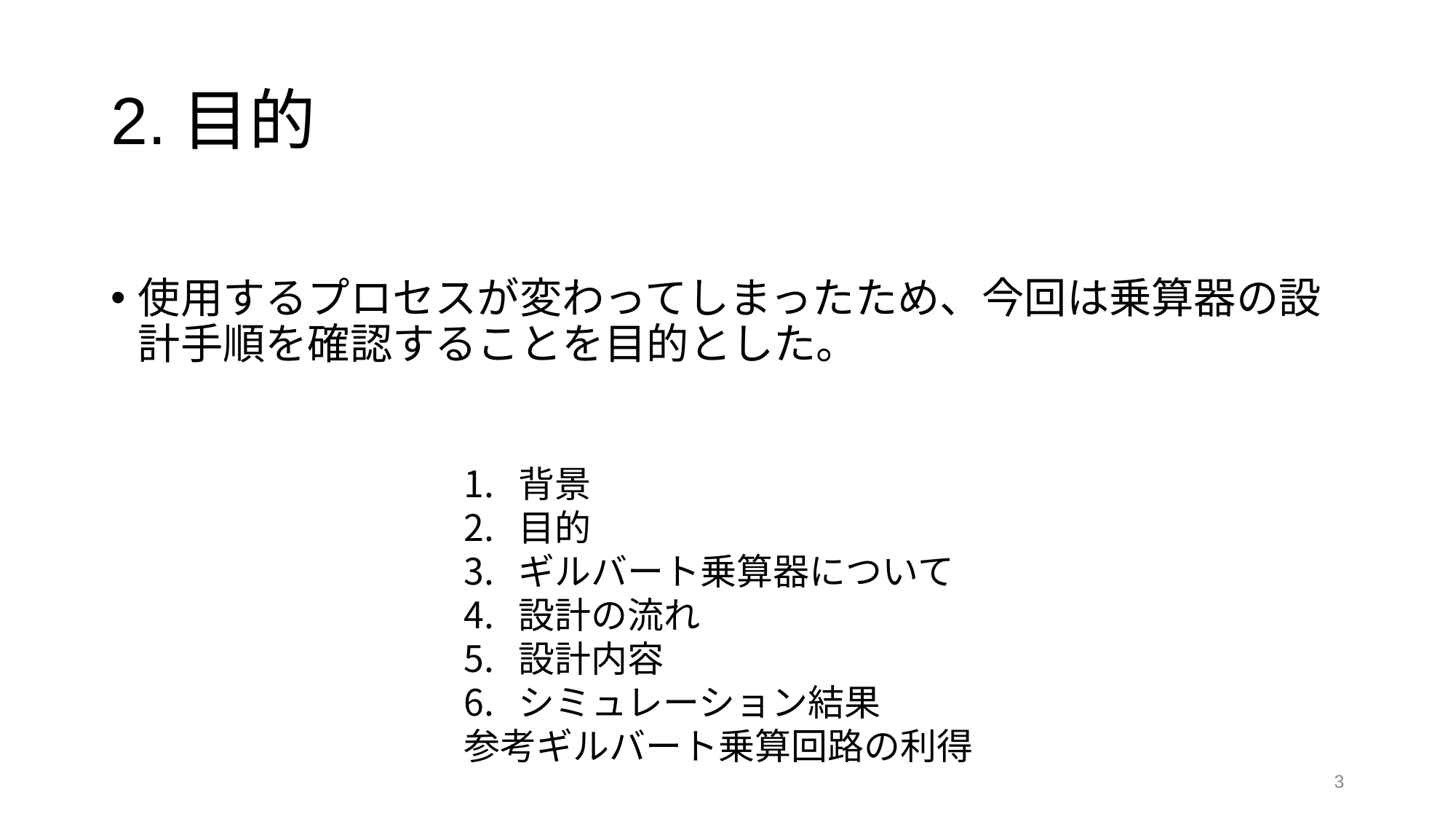

# 2.目的
使用するプロセスが変わってしまったため、今回は乗算器の設計手順を確認することを目的とした。
背景
目的
ギルバート乗算器について
設計の流れ
設計内容
シミュレーション結果
参考ギルバート乗算回路の利得
3